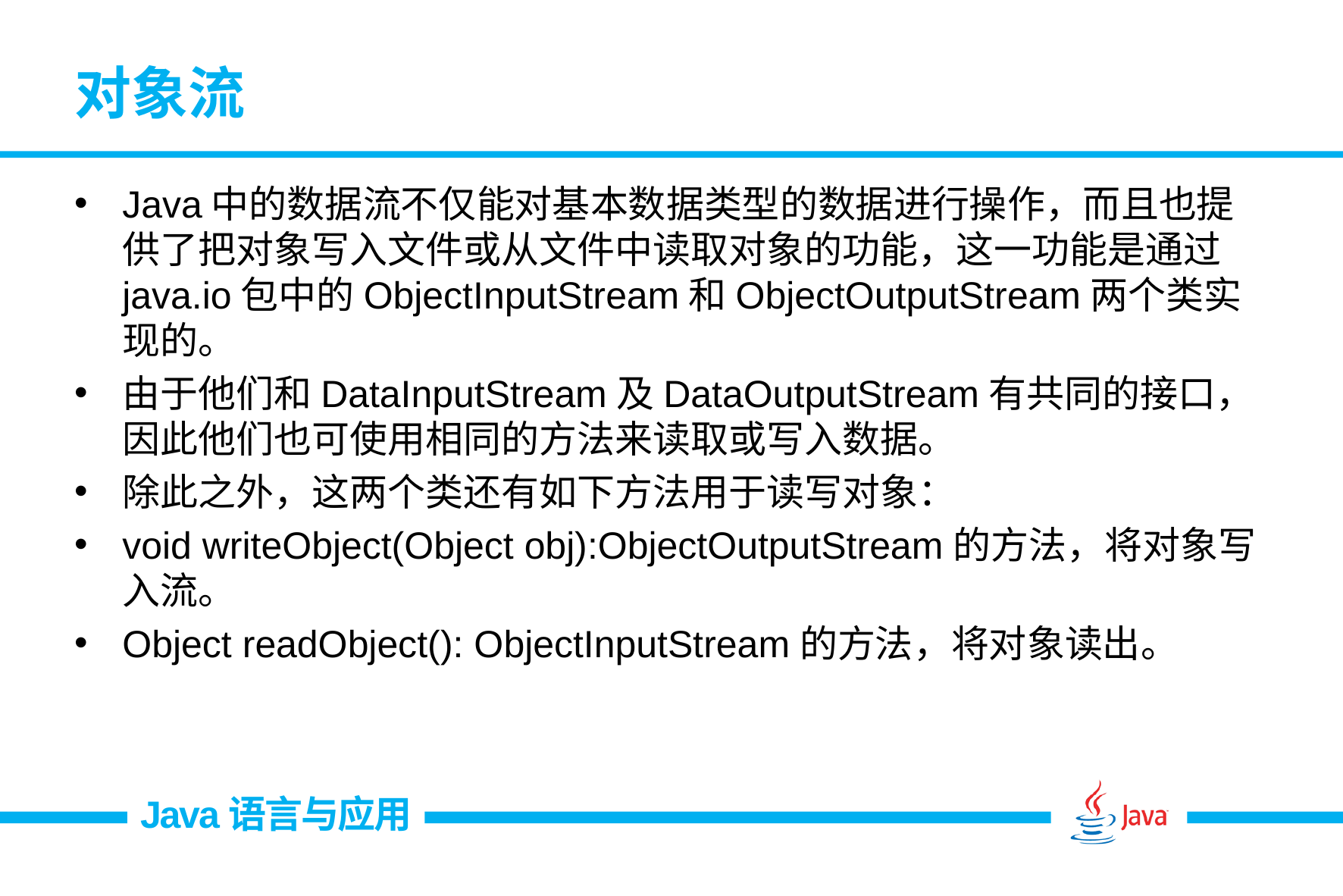

# 对象流
Java中的数据流不仅能对基本数据类型的数据进行操作，而且也提供了把对象写入文件或从文件中读取对象的功能，这一功能是通过java.io包中的ObjectInputStream和ObjectOutputStream两个类实现的。
由于他们和DataInputStream及DataOutputStream有共同的接口，因此他们也可使用相同的方法来读取或写入数据。
除此之外，这两个类还有如下方法用于读写对象：
void writeObject(Object obj):ObjectOutputStream的方法，将对象写入流。
Object readObject(): ObjectInputStream的方法，将对象读出。